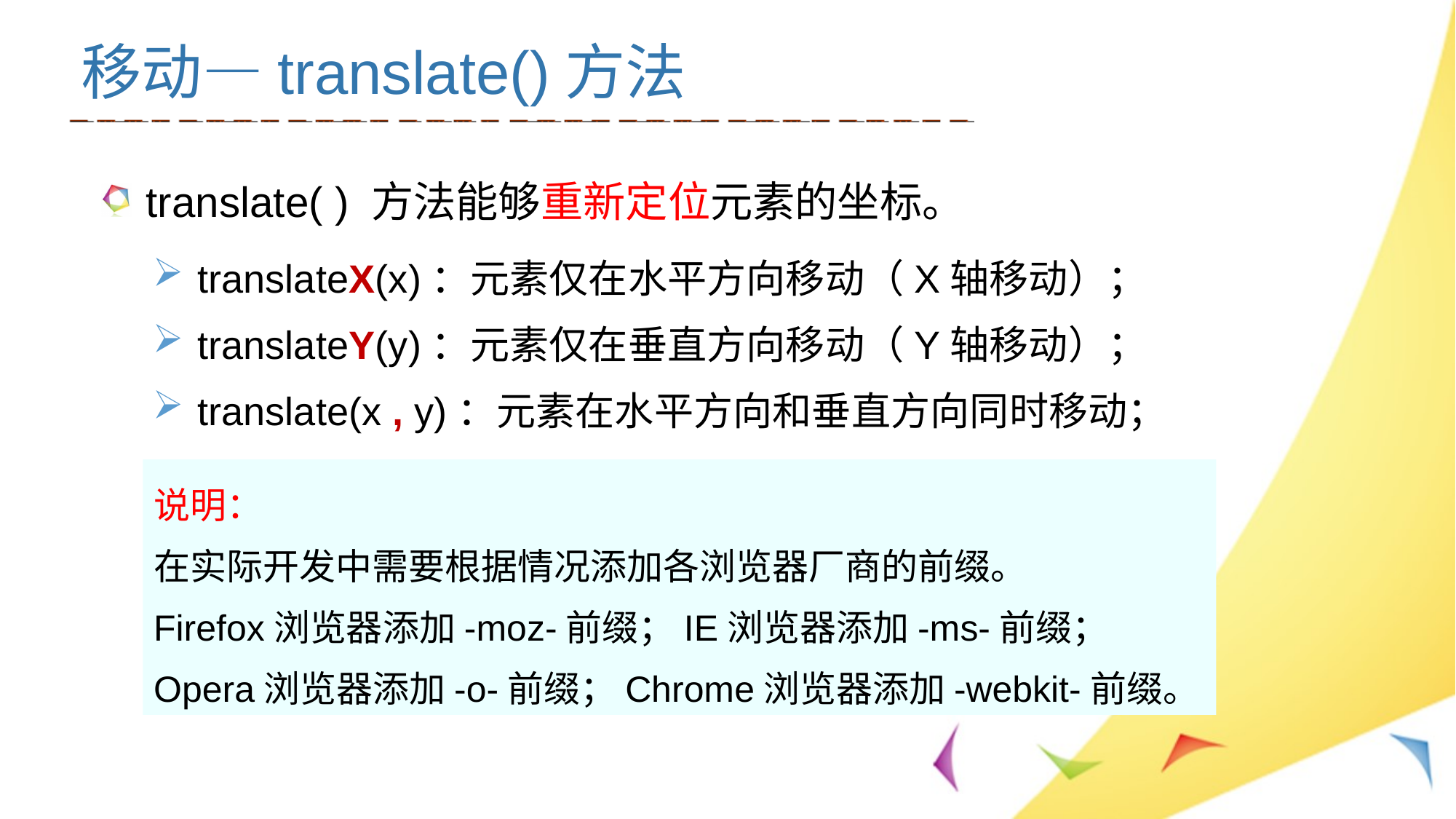

移动—translate()方法
translate( ) 方法能够重新定位元素的坐标。
translateX(x)：元素仅在水平方向移动（X轴移动）；
translateY(y)：元素仅在垂直方向移动（Y轴移动）；
translate(x , y)：元素在水平方向和垂直方向同时移动；

说明：
在实际开发中需要根据情况添加各浏览器厂商的前缀。
Firefox浏览器添加-moz-前缀；IE浏览器添加-ms-前缀；
Opera浏览器添加-o-前缀；Chrome浏览器添加-webkit-前缀。